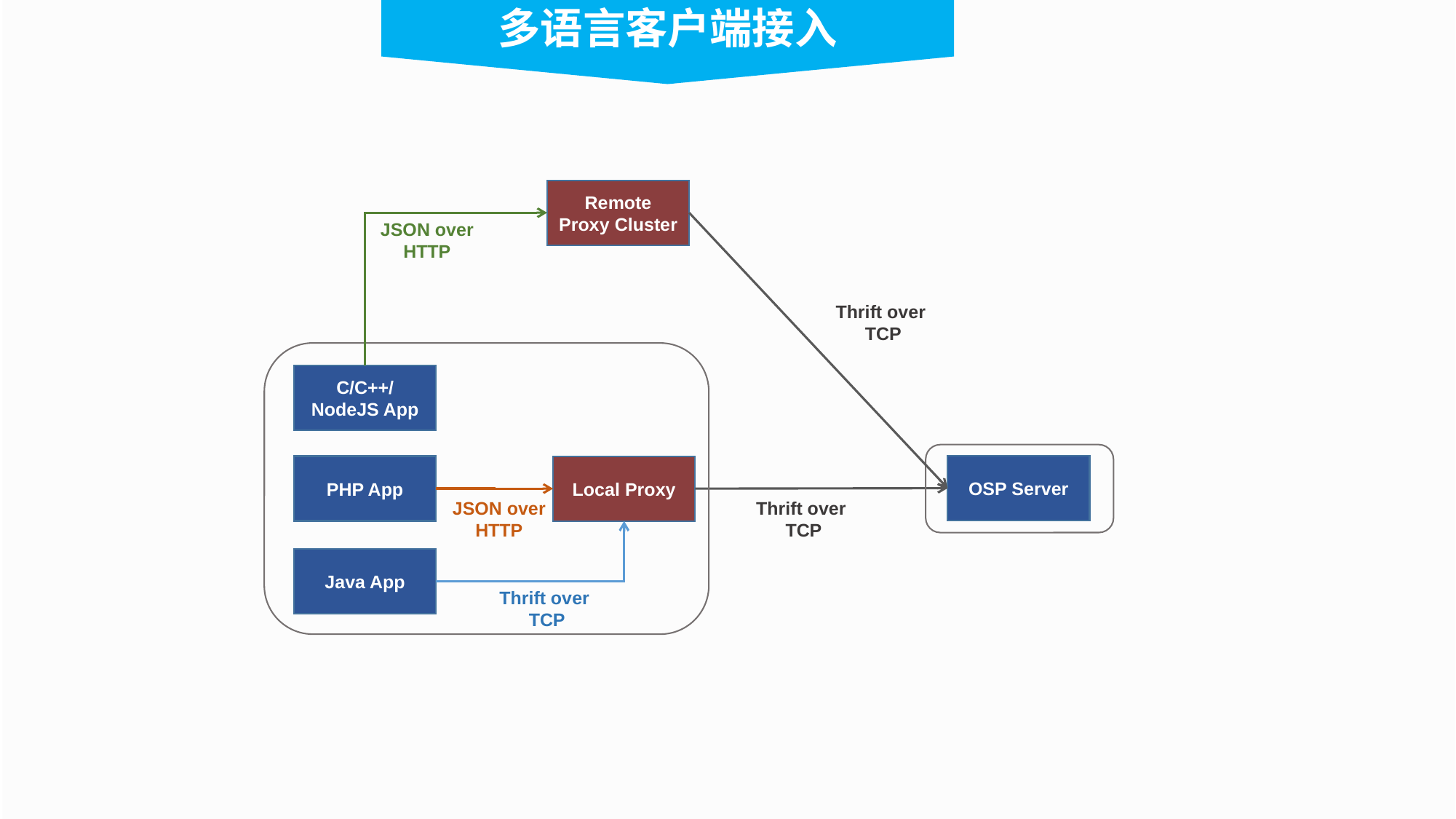

多语言客户端接入
Remote Proxy Cluster
JSON over
HTTP
Thrift over
TCP

C/C++/NodeJS App

OSP Server
PHP App
Local Proxy
JSON over
HTTP
Thrift over
TCP
Java App
Thrift over
TCP